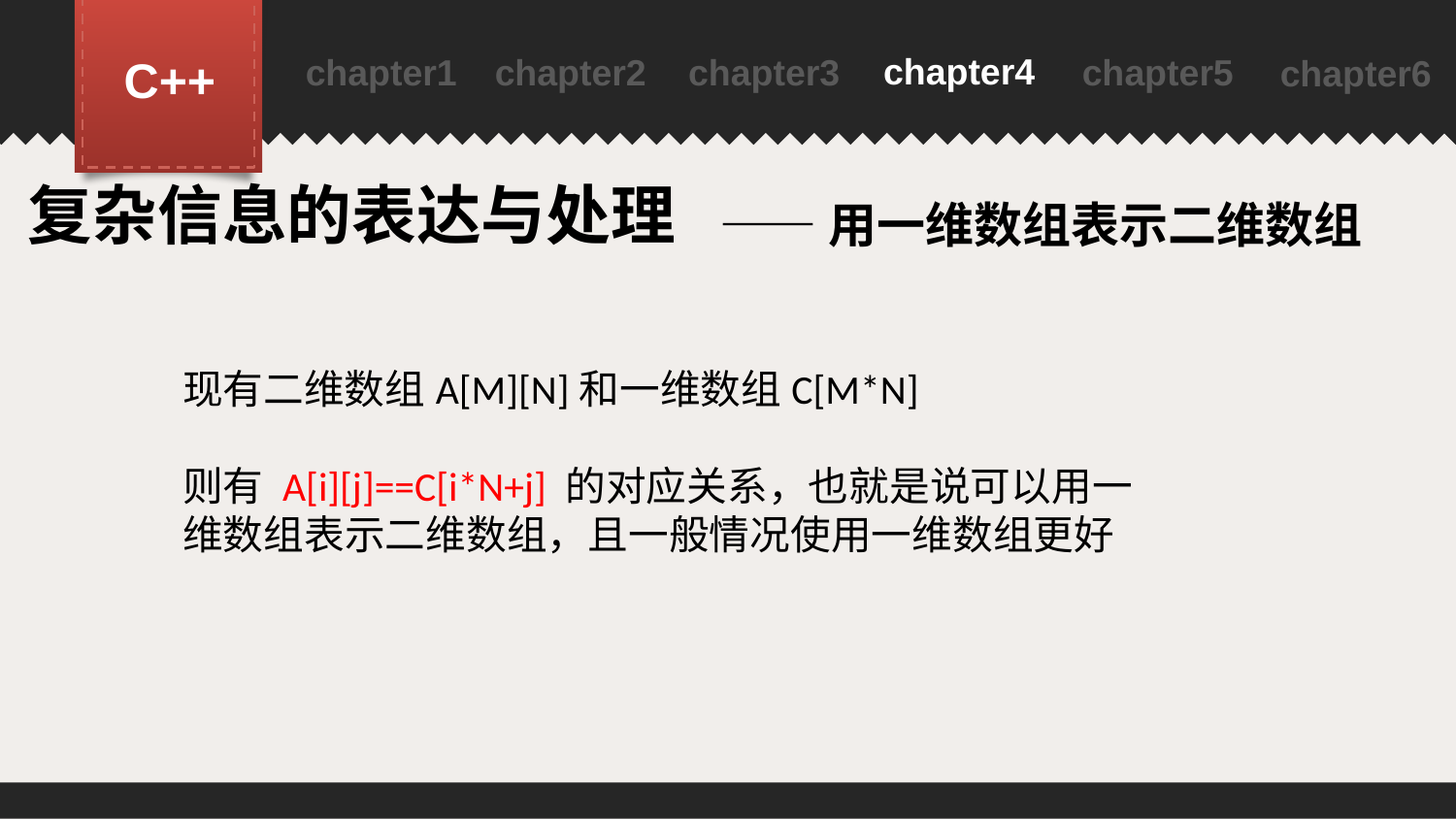

chapter4
C++
chapter1
chapter2
chapter3
chapter5
chapter6
PPT模板下载：www.1ppt.com/moban/     行业PPT模板：www.1ppt.com/hangye/
节日PPT模板：www.1ppt.com/jieri/           PPT素材下载：www.1ppt.com/sucai/
PPT背景图片：www.1ppt.com/beijing/      PPT图表下载：www.1ppt.com/tubiao/
优秀PPT下载：www.1ppt.com/xiazai/        PPT教程： www.1ppt.com/powerpoint/
Word教程： www.1ppt.com/word/              Excel教程：www.1ppt.com/excel/
资料下载：www.1ppt.com/ziliao/                PPT课件下载：www.1ppt.com/kejian/
范文下载：www.1ppt.com/fanwen/             试卷下载：www.1ppt.com/shiti/
教案下载：www.1ppt.com/jiaoan/

复杂信息的表达与处理
——用一维数组表示二维数组
现有二维数组A[M][N]和一维数组C[M*N]

则有 A[i][j]==C[i*N+j] 的对应关系，也就是说可以用一维数组表示二维数组，且一般情况使用一维数组更好